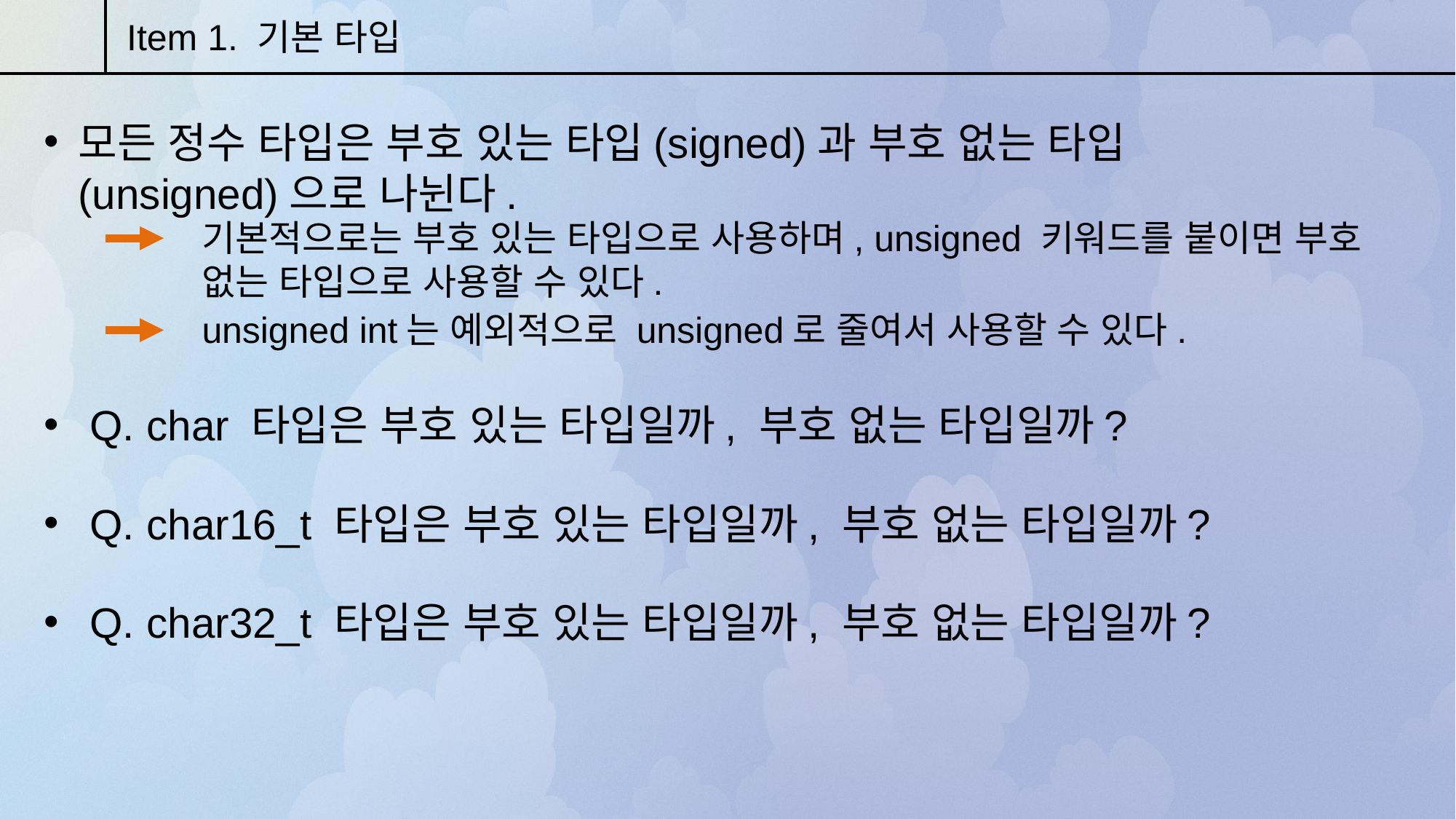

Item 1. 기본 타입
모든 정수 타입은 부호 있는 타입(signed)과 부호 없는 타입(unsigned)으로 나뉜다.
기본적으로는 부호 있는 타입으로 사용하며, unsigned 키워드를 붙이면 부호 없는 타입으로 사용할 수 있다.
unsigned int는 예외적으로 unsigned로 줄여서 사용할 수 있다.
 Q. char 타입은 부호 있는 타입일까, 부호 없는 타입일까?
 Q. char16_t 타입은 부호 있는 타입일까, 부호 없는 타입일까?
 Q. char32_t 타입은 부호 있는 타입일까, 부호 없는 타입일까?